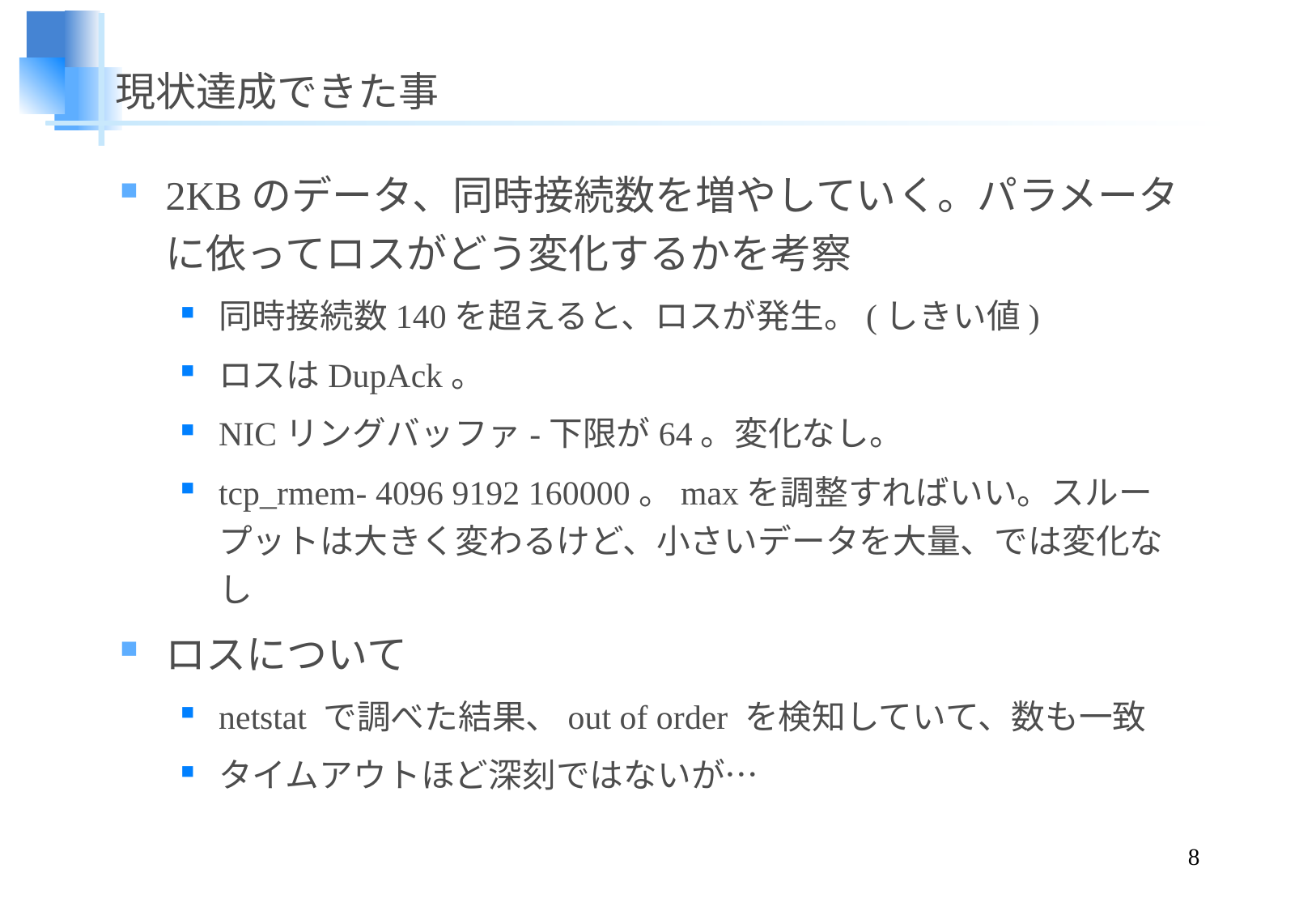

# 現状達成できた事
2KBのデータ、同時接続数を増やしていく。パラメータに依ってロスがどう変化するかを考察
同時接続数140を超えると、ロスが発生。(しきい値)
ロスはDupAck。
NICリングバッファ-下限が64。変化なし。
tcp_rmem- 4096 9192 160000。maxを調整すればいい。スループットは大きく変わるけど、小さいデータを大量、では変化なし
ロスについて
netstat で調べた結果、out of order を検知していて、数も一致
タイムアウトほど深刻ではないが…
8